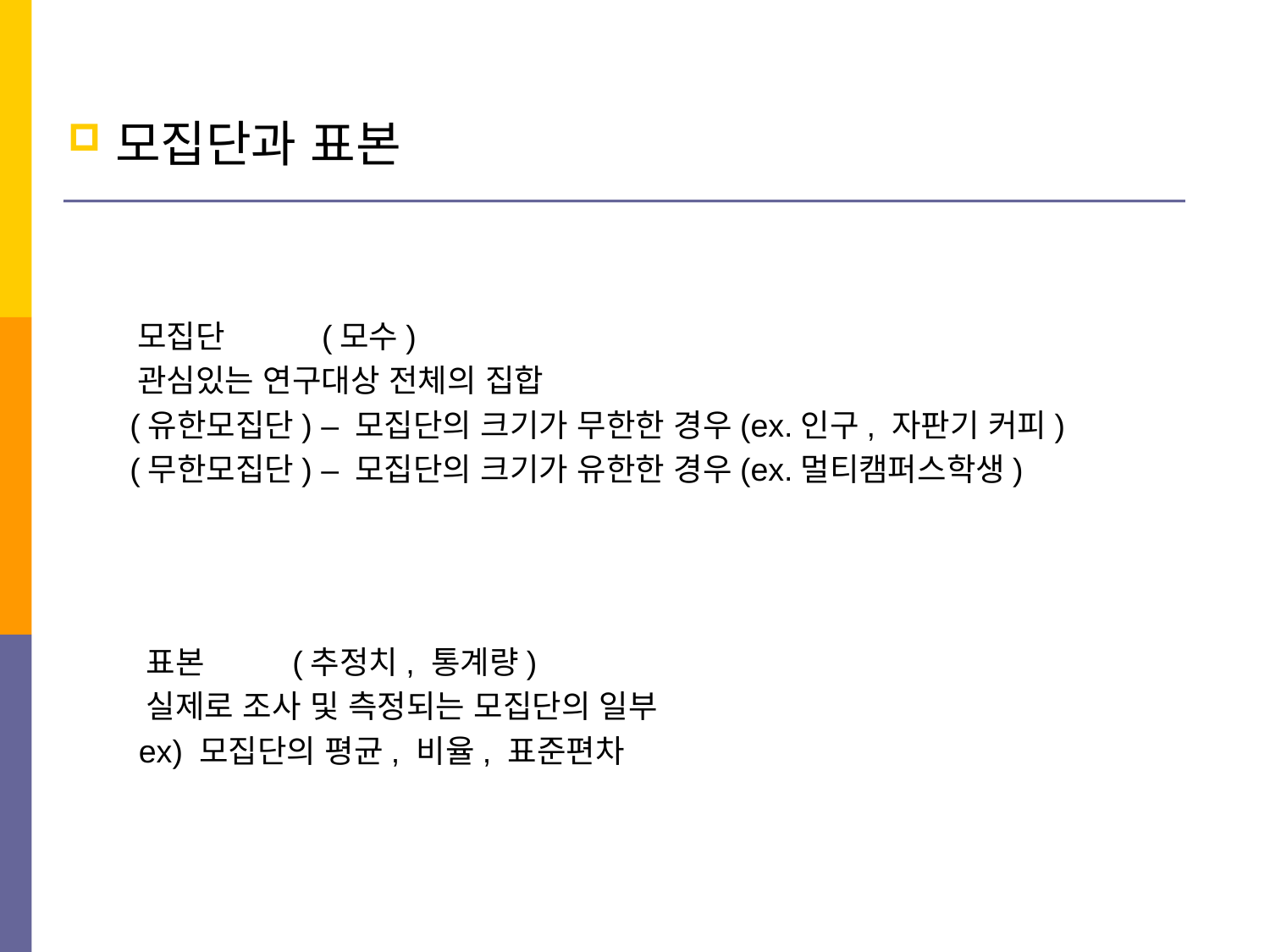

모집단과 표본

       모집단          (모수)
       관심있는 연구대상 전체의 집합
       (유한모집단) – 모집단의 크기가 무한한 경우(ex.인구, 자판기 커피)
       (무한모집단) – 모집단의 크기가 유한한 경우(ex.멀티캠퍼스학생)

        표본         (추정치, 통계량)
        실제로 조사 및 측정되는 모집단의 일부
        ex) 모집단의 평균, 비율, 표준편차